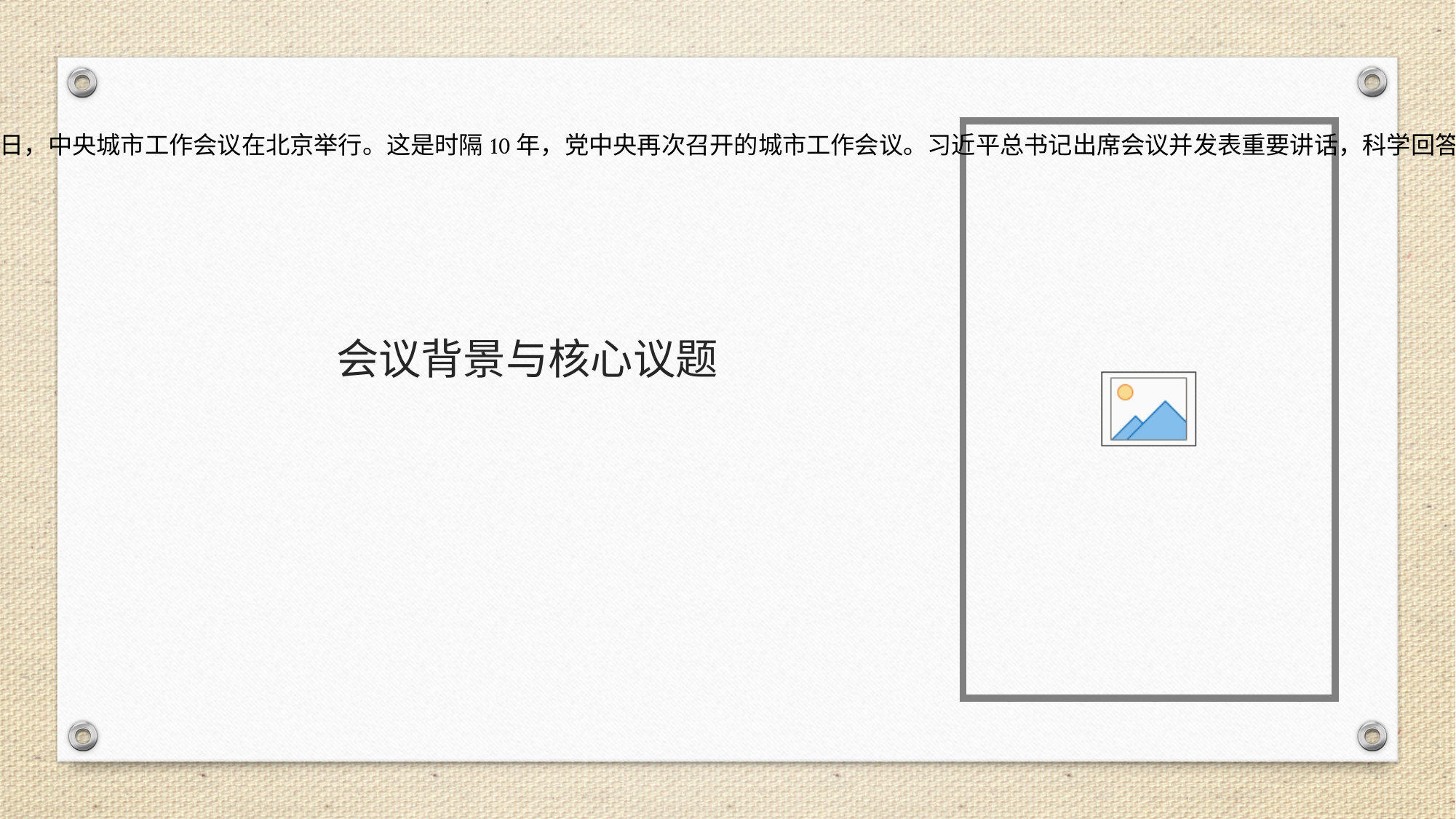

7月14日至15日，中央城市工作会议在北京举行。这是时隔10年，党中央再次召开的城市工作会议。习近平总书记出席会议并发表重要讲话，科学回答了做好新时代新征程城市工作的重大理论和实践问题，擘画了建设现代化人民城市的新蓝图。
# 会议背景与核心议题